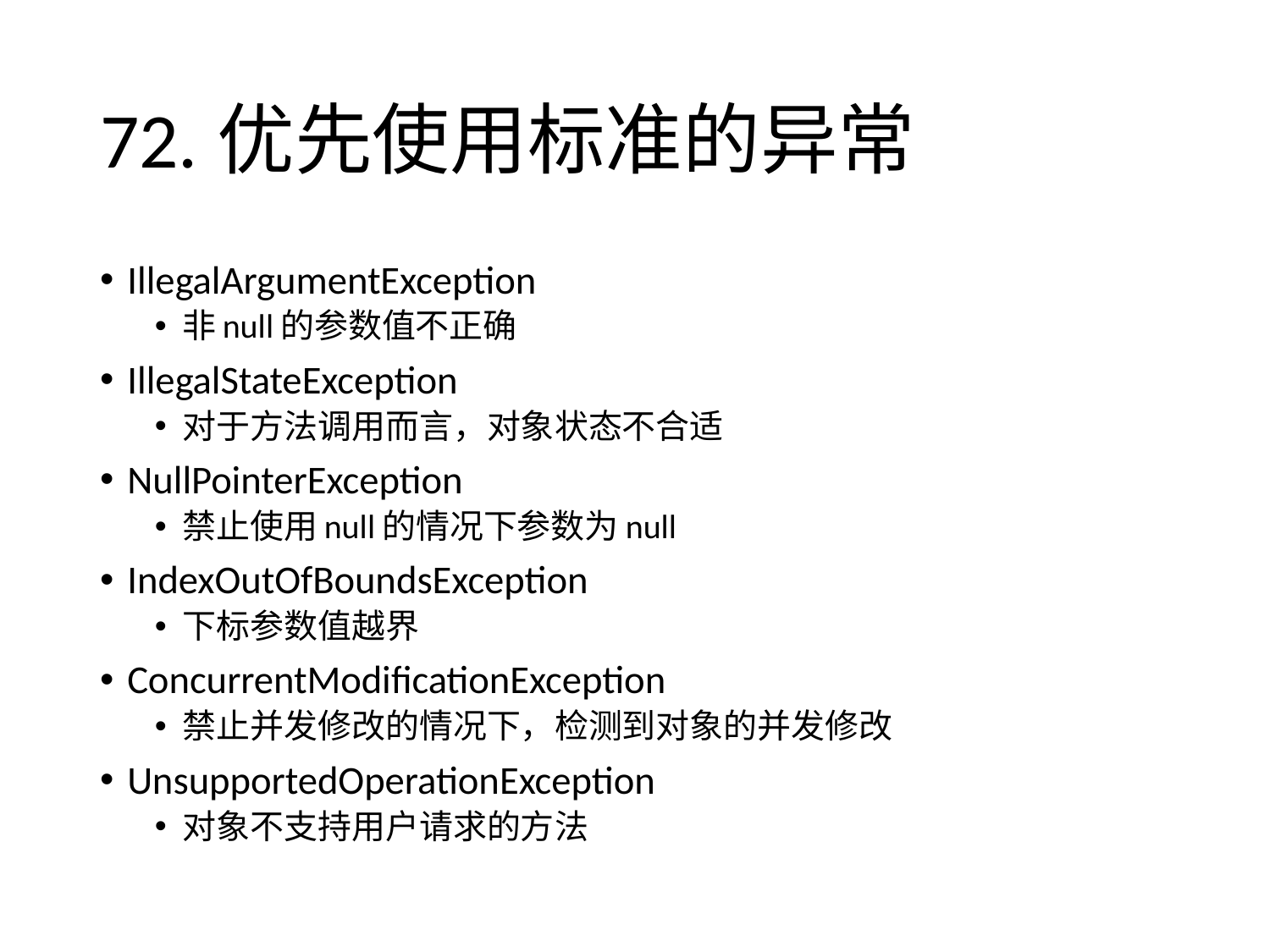

# 72.优先使用标准的异常
IllegalArgumentException
非null的参数值不正确
IllegalStateException
对于方法调用而言，对象状态不合适
NullPointerException
禁止使用null的情况下参数为null
IndexOutOfBoundsException
下标参数值越界
ConcurrentModificationException
禁止并发修改的情况下，检测到对象的并发修改
UnsupportedOperationException
对象不支持用户请求的方法